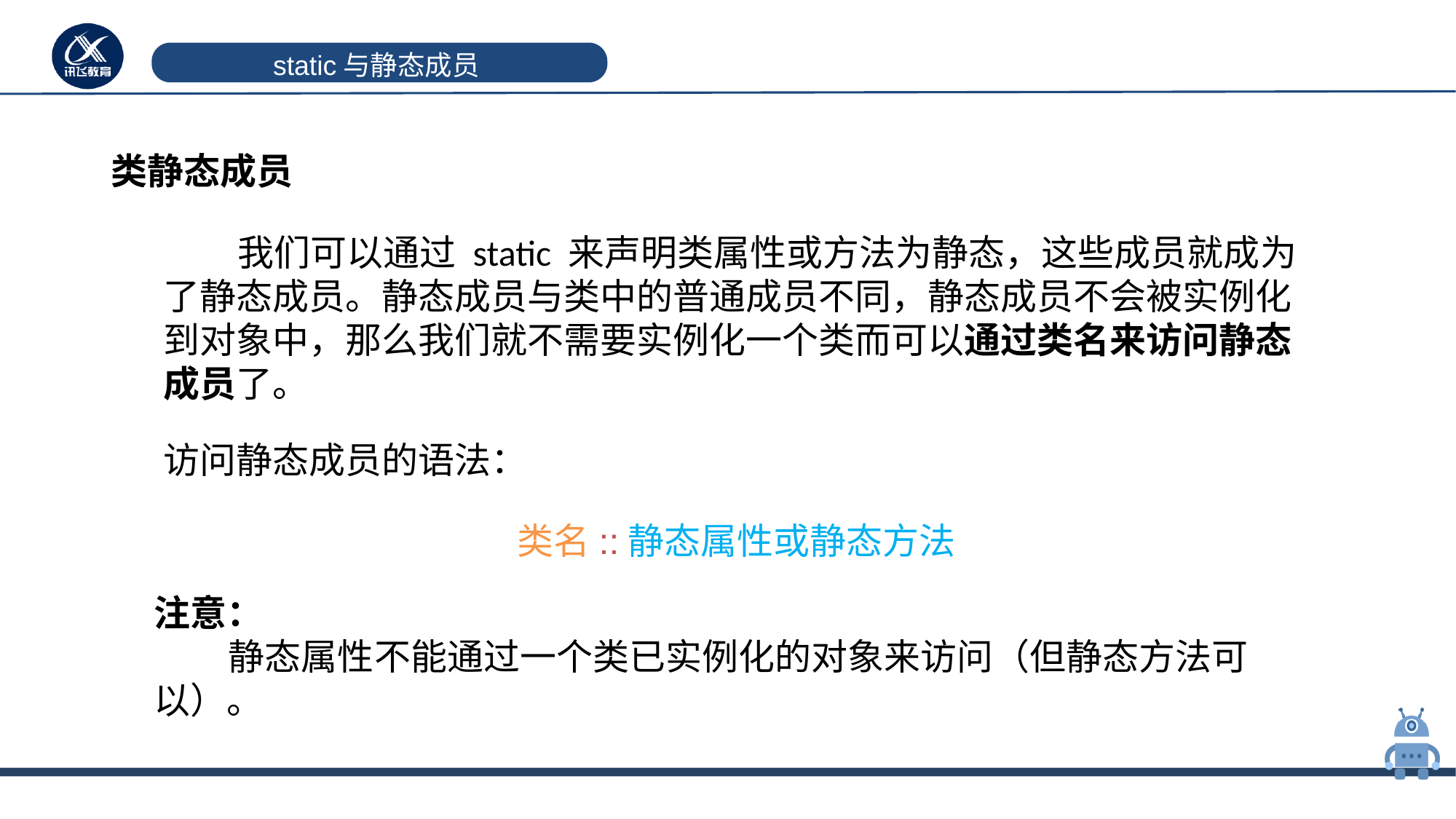

# static与静态成员
类静态成员
        我们可以通过 static 来声明类属性或方法为静态，这些成员就成为了静态成员。静态成员与类中的普通成员不同，静态成员不会被实例化到对象中，那么我们就不需要实例化一个类而可以通过类名来访问静态成员了。
访问静态成员的语法：
类名::静态属性或静态方法
注意：
        静态属性不能通过一个类已实例化的对象来访问（但静态方法可以）。